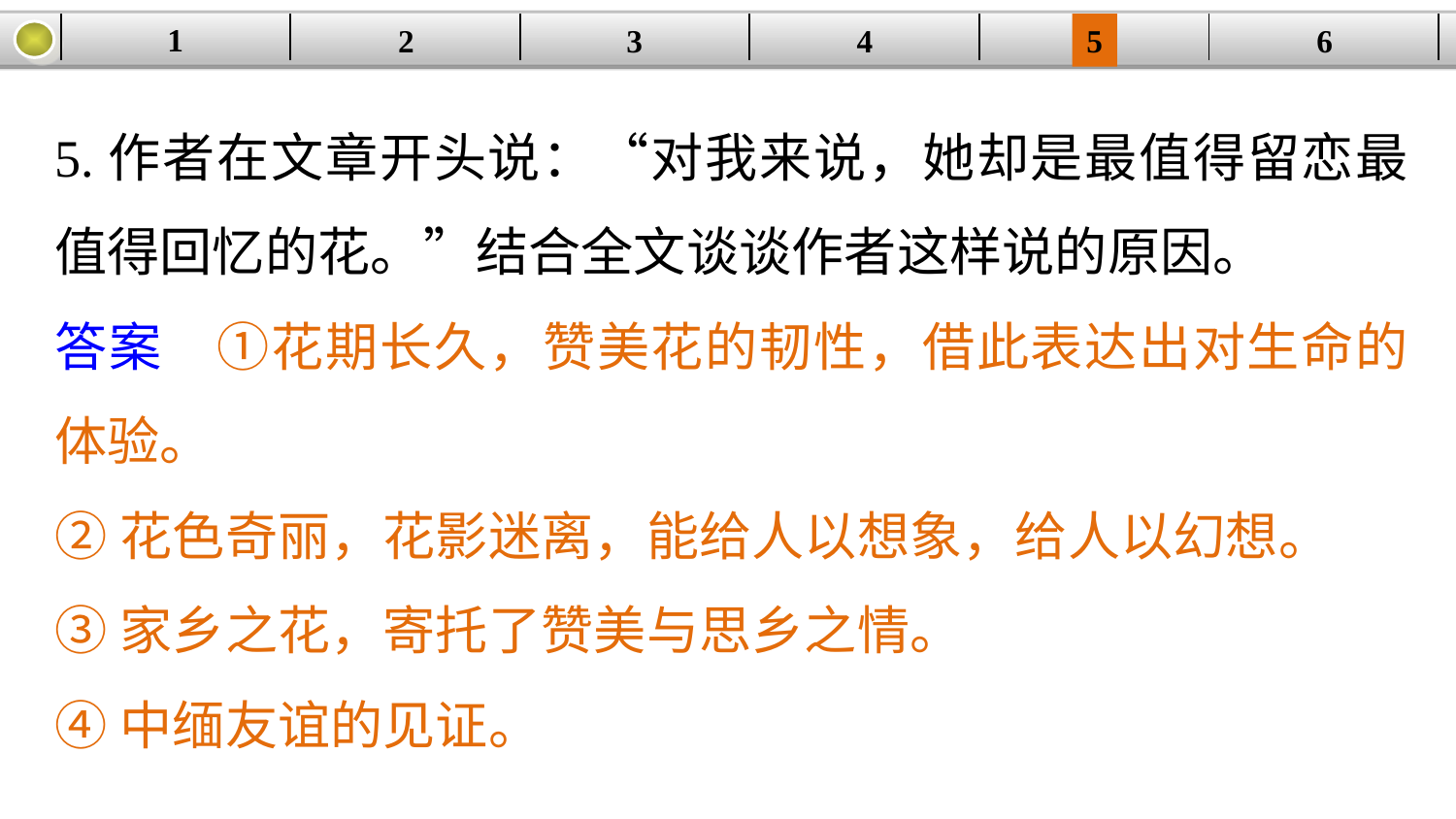

1
2
3
4
|  |  |  |  |  |  |
| --- | --- | --- | --- | --- | --- |
5
6

5.作者在文章开头说：“对我来说，她却是最值得留恋最值得回忆的花。”结合全文谈谈作者这样说的原因。
答案　①花期长久，赞美花的韧性，借此表达出对生命的体验。
②花色奇丽，花影迷离，能给人以想象，给人以幻想。
③家乡之花，寄托了赞美与思乡之情。
④中缅友谊的见证。